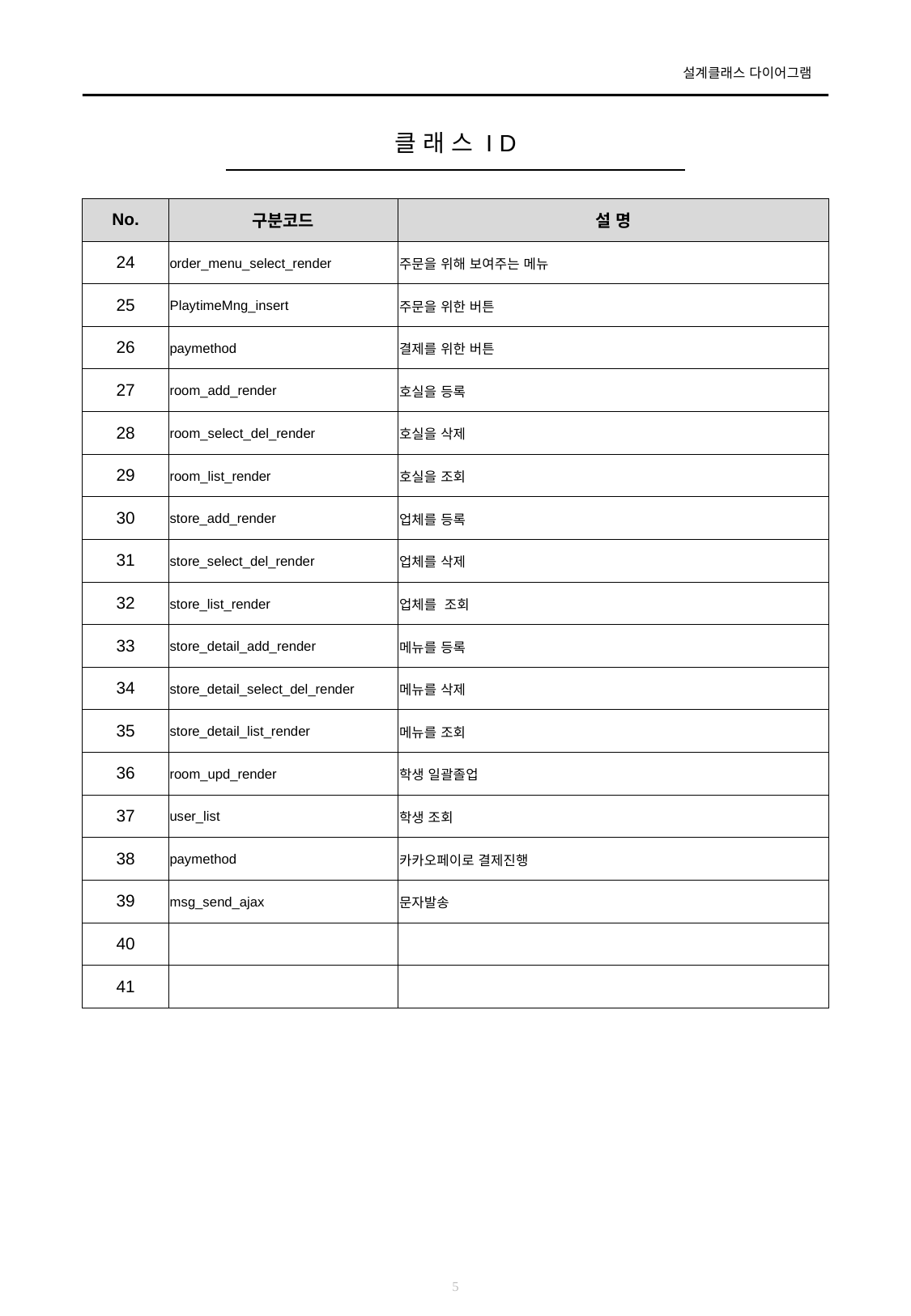

# 클 래 스 I D
| No. | 구분코드 | 설 명 |
| --- | --- | --- |
| 24 | order\_menu\_select\_render | 주문을 위해 보여주는 메뉴 |
| 25 | PlaytimeMng\_insert | 주문을 위한 버튼 |
| 26 | paymethod | 결제를 위한 버튼 |
| 27 | room\_add\_render | 호실을 등록 |
| 28 | room\_select\_del\_render | 호실을 삭제 |
| 29 | room\_list\_render | 호실을 조회 |
| 30 | store\_add\_render | 업체를 등록 |
| 31 | store\_select\_del\_render | 업체를 삭제 |
| 32 | store\_list\_render | 업체를 조회 |
| 33 | store\_detail\_add\_render | 메뉴를 등록 |
| 34 | store\_detail\_select\_del\_render | 메뉴를 삭제 |
| 35 | store\_detail\_list\_render | 메뉴를 조회 |
| 36 | room\_upd\_render | 학생 일괄졸업 |
| 37 | user\_list | 학생 조회 |
| 38 | paymethod | 카카오페이로 결제진행 |
| 39 | msg\_send\_ajax | 문자발송 |
| 40 |  |  |
| 41 |  |  |
5